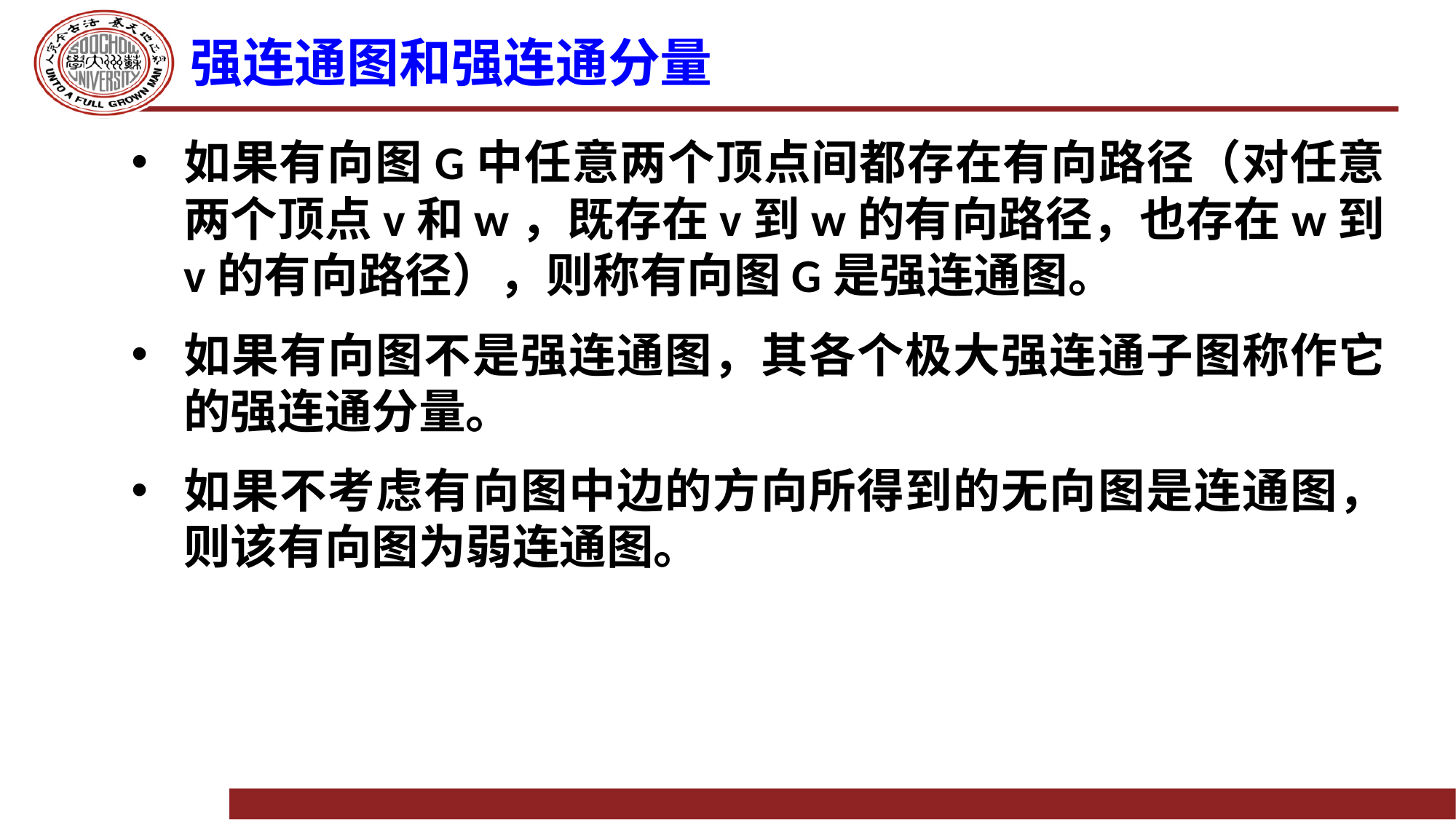

# 强连通图和强连通分量
如果有向图G中任意两个顶点间都存在有向路径（对任意两个顶点v和w，既存在v到w的有向路径，也存在w到v的有向路径），则称有向图G是强连通图。
如果有向图不是强连通图，其各个极大强连通子图称作它的强连通分量。
如果不考虑有向图中边的方向所得到的无向图是连通图，则该有向图为弱连通图。